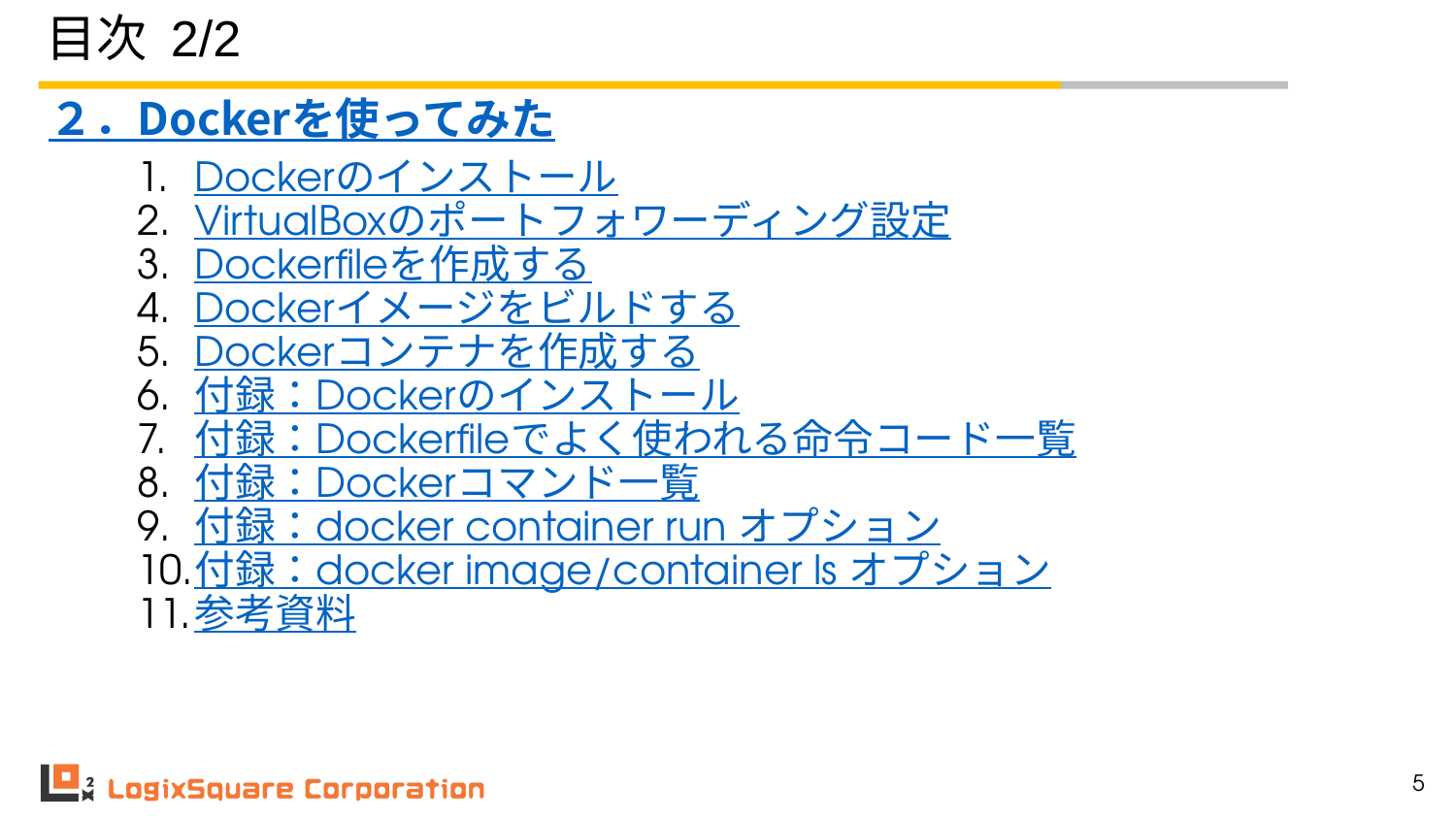

# 目次 2/2
２．Dockerを使ってみた
Dockerのインストール
VirtualBoxのポートフォワーディング設定
Dockerfileを作成する
Dockerイメージをビルドする
Dockerコンテナを作成する
付録：Dockerのインストール
付録：Dockerfileでよく使われる命令コード一覧
付録：Dockerコマンド一覧
付録：docker container run オプション
付録：docker image/container ls オプション
参考資料
5